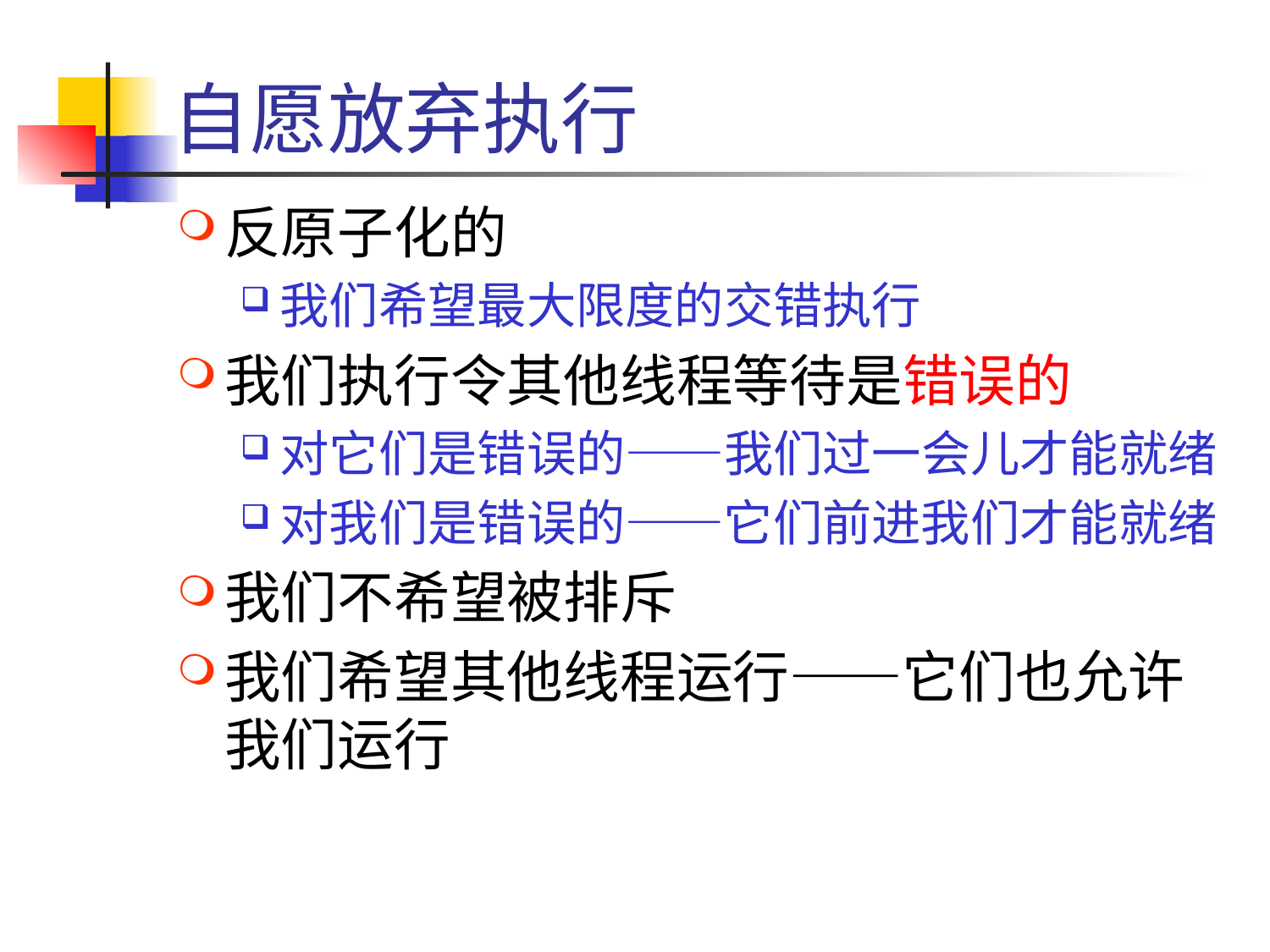

# 自愿放弃执行
反原子化的
我们希望最大限度的交错执行
我们执行令其他线程等待是错误的
对它们是错误的——我们过一会儿才能就绪
对我们是错误的——它们前进我们才能就绪
我们不希望被排斥
我们希望其他线程运行——它们也允许我们运行